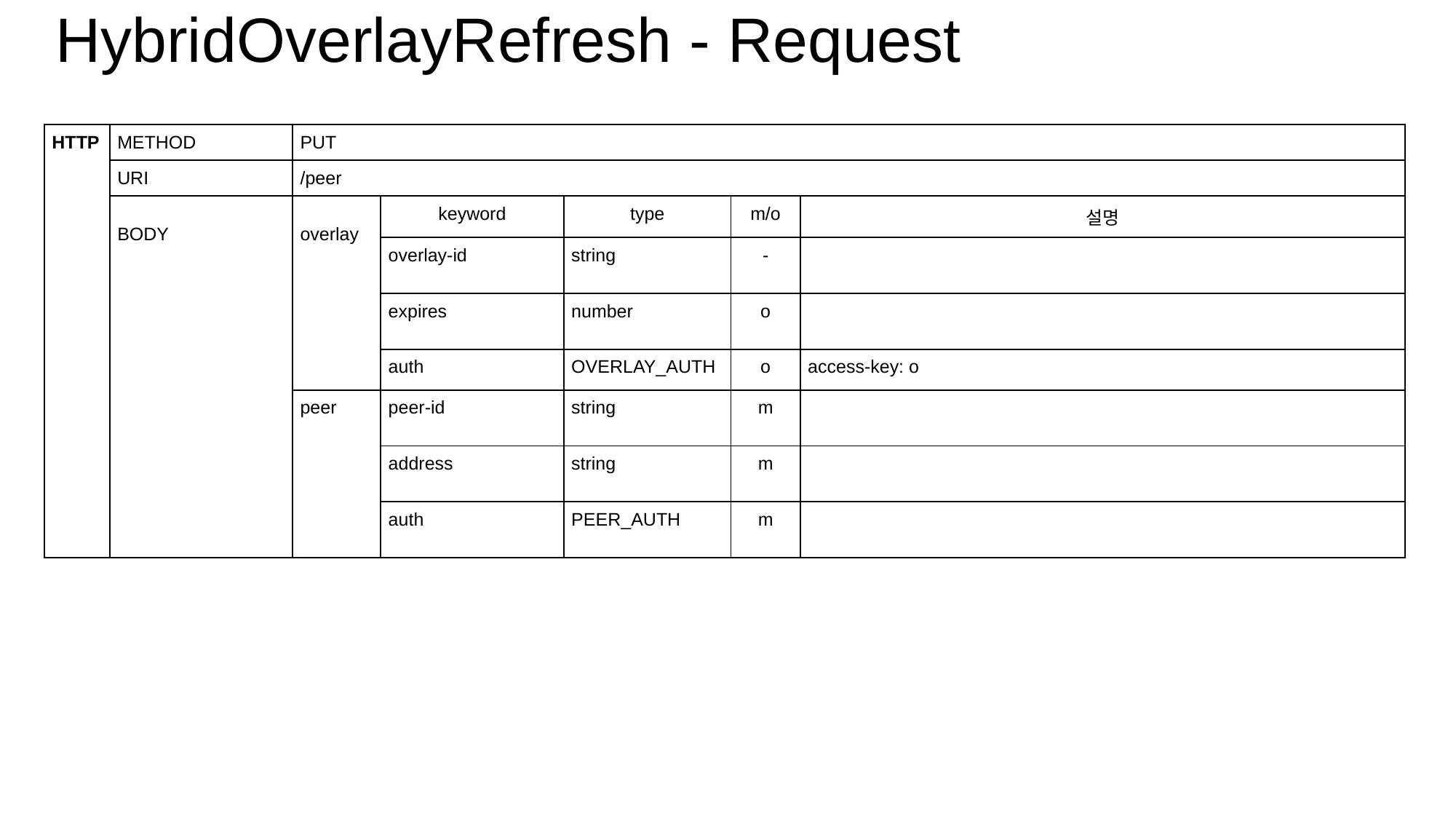

# HybridOverlayRefresh - Request
| HTTP | METHOD | PUT |  |  |  |  |
| --- | --- | --- | --- | --- | --- | --- |
|  | URI | /peer |  |  |  |  |
|  | BODY | overlay | keyword | type | m/o | 설명 |
|  |  |  | overlay-id | string | - |  |
|  |  |  | expires | number | o |  |
|  |  |  | auth | OVERLAY\_AUTH | o | access-key: o |
|  |  | peer | peer-id | string | m |  |
|  |  |  | address | string | m |  |
|  |  |  | auth | PEER\_AUTH | m |  |